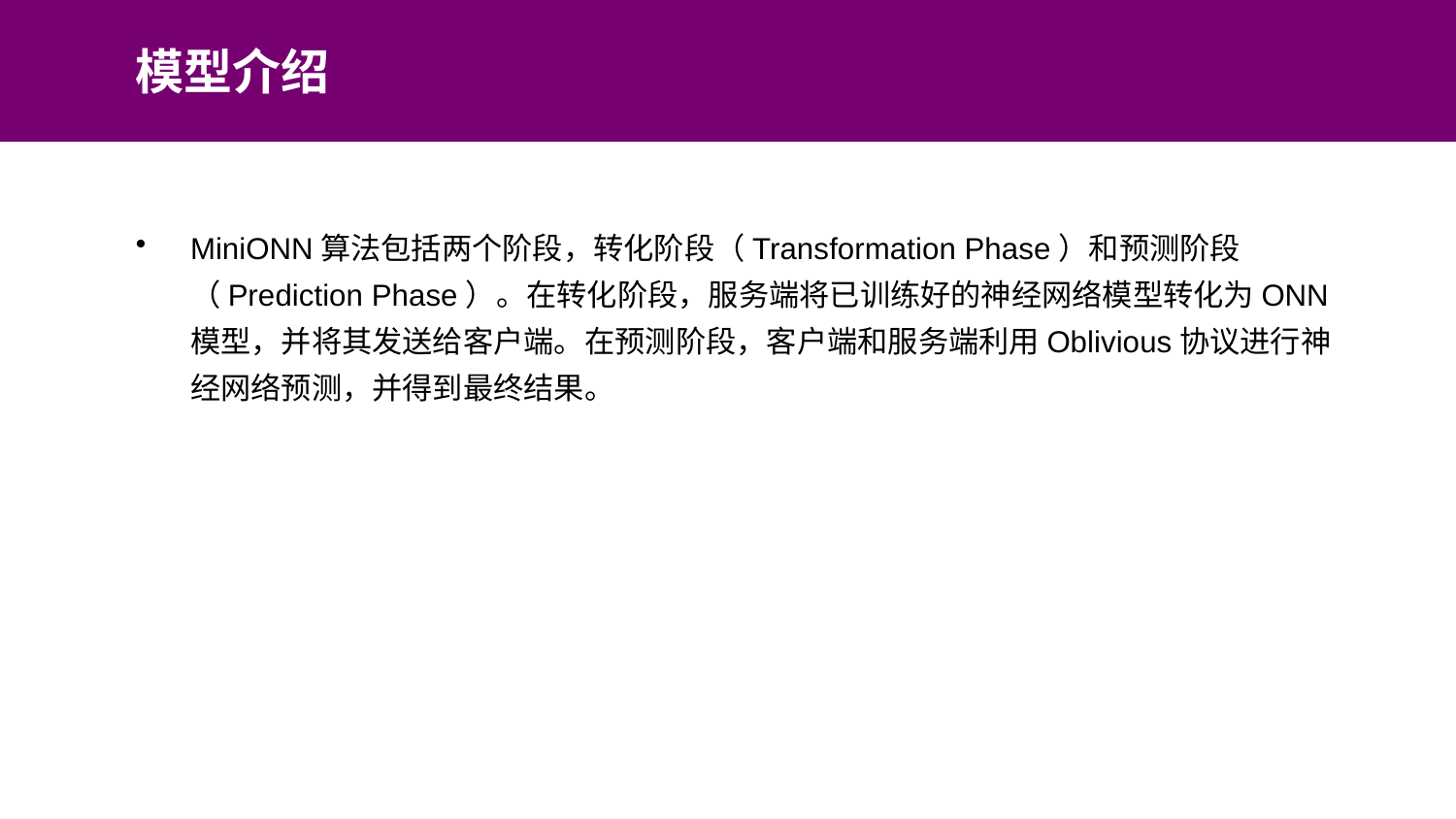

模型介绍
MiniONN算法包括两个阶段，转化阶段（Transformation Phase）和预测阶段（Prediction Phase）。在转化阶段，服务端将已训练好的神经网络模型转化为ONN模型，并将其发送给客户端。在预测阶段，客户端和服务端利用Oblivious协议进行神经网络预测，并得到最终结果。